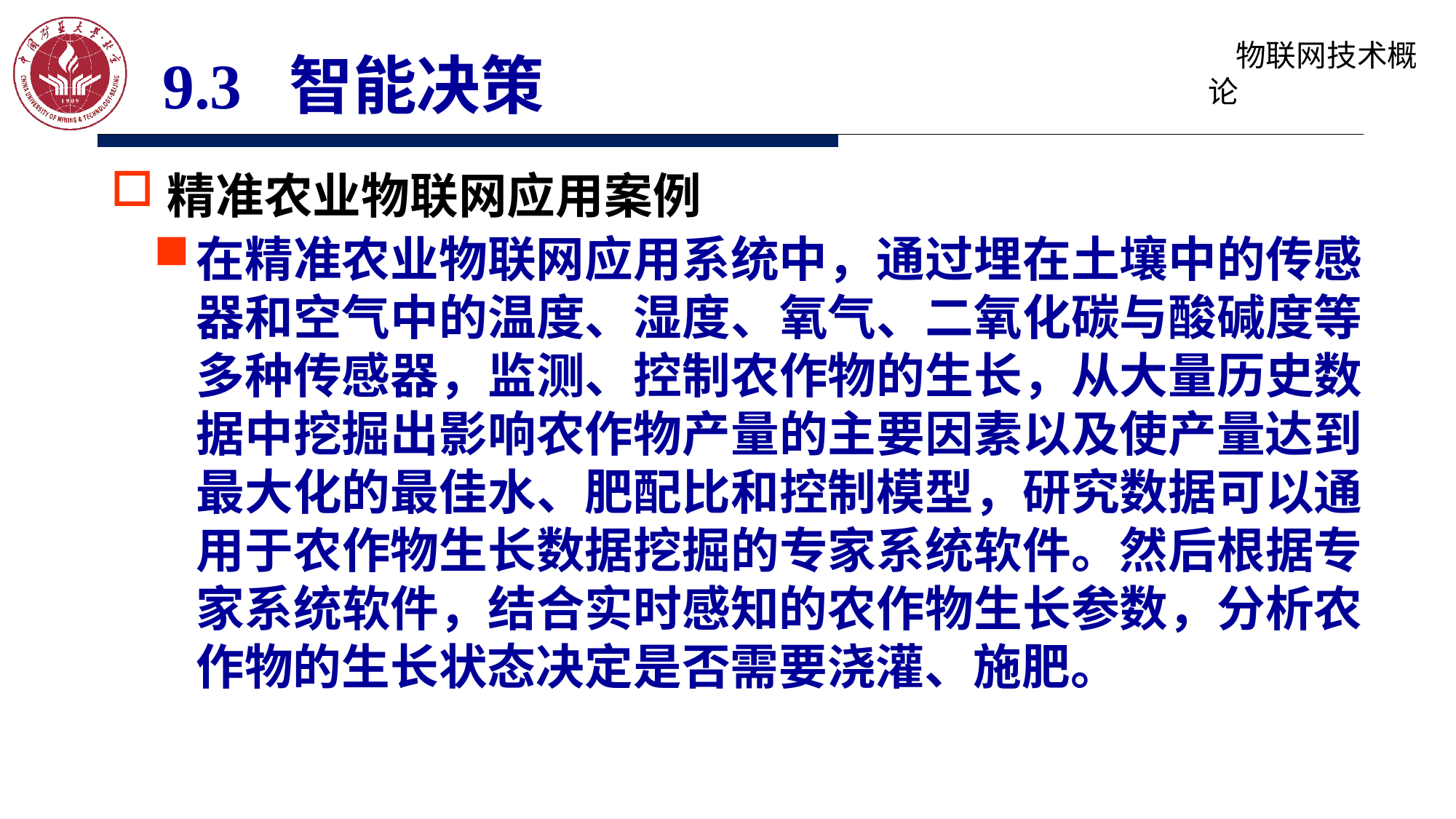

9.3  智能决策
精准农业物联网应用案例
在精准农业物联网应用系统中，通过埋在土壤中的传感器和空气中的温度、湿度、氧气、二氧化碳与酸碱度等多种传感器，监测、控制农作物的生长，从大量历史数据中挖掘出影响农作物产量的主要因素以及使产量达到最大化的最佳水、肥配比和控制模型，研究数据可以通用于农作物生长数据挖掘的专家系统软件。然后根据专家系统软件，结合实时感知的农作物生长参数，分析农作物的生长状态决定是否需要浇灌、施肥。